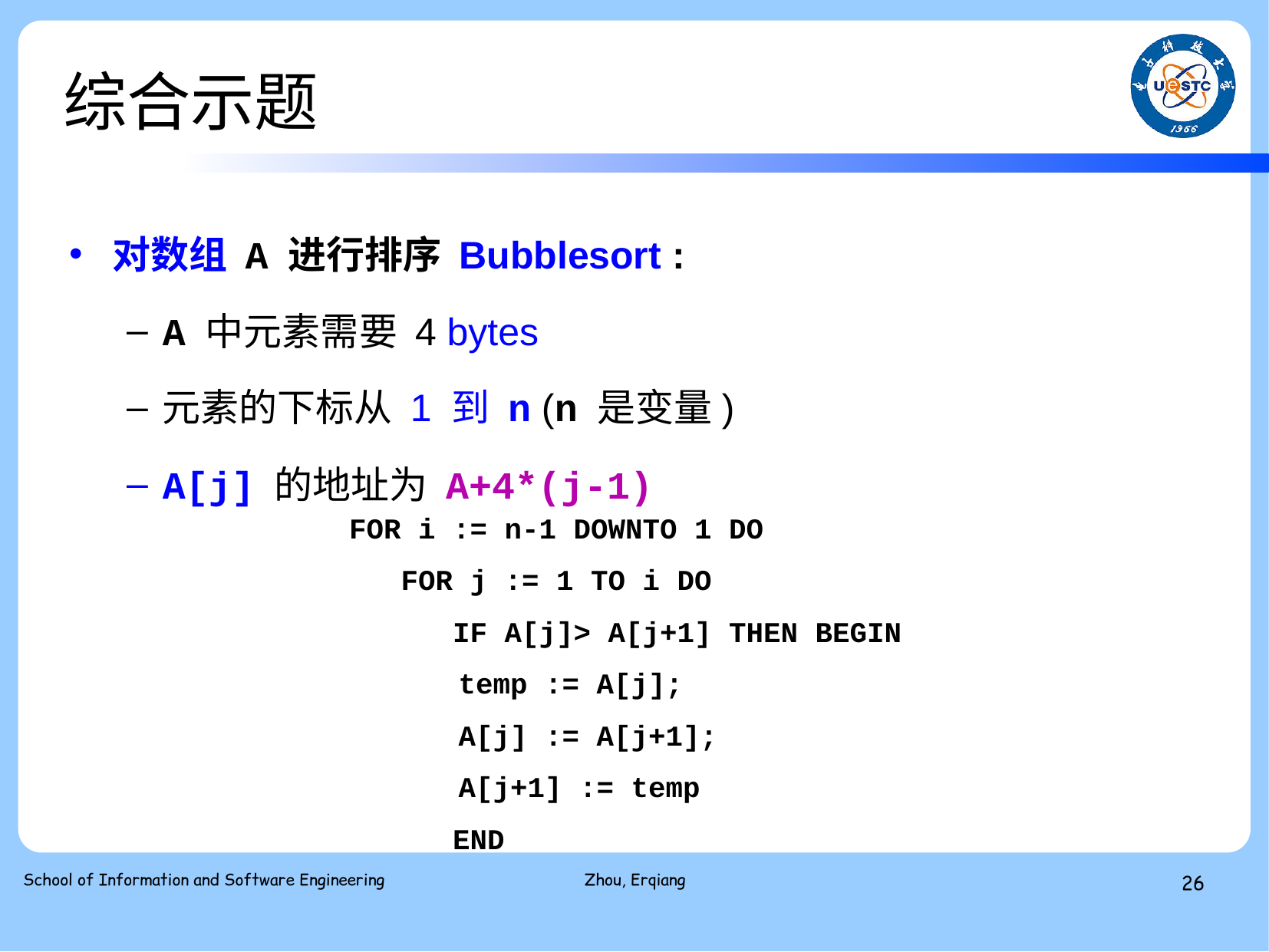

# 综合示题
对数组 A 进行排序 Bubblesort :
A 中元素需要 4 bytes
元素的下标从 1 到 n (n 是变量)
A[j] 的地址为 A+4*(j-1)

		FOR i := n-1 DOWNTO 1 DO
		   FOR j := 1 TO i DO
		      IF A[j]> A[j+1] THEN BEGIN
	             temp := A[j];
	             A[j] := A[j+1];
	             A[j+1] := temp
		      END
 School of Information and Software Engineering
Zhou, Erqiang
26